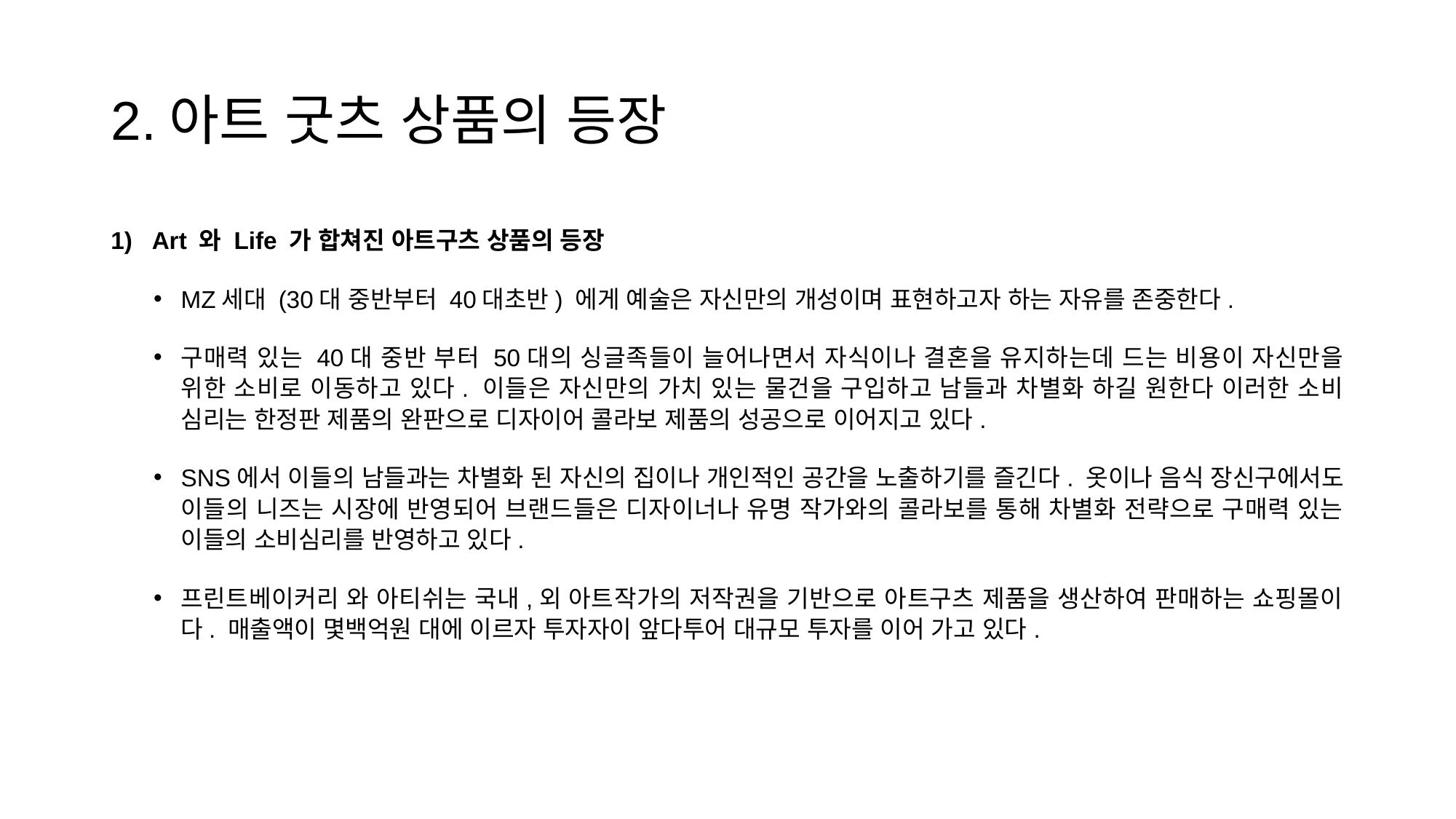

# 2.아트 굿츠 상품의 등장
Art 와 Life 가 합쳐진 아트구츠 상품의 등장
MZ세대 (30대 중반부터 40대초반) 에게 예술은 자신만의 개성이며 표현하고자 하는 자유를 존중한다.
구매력 있는 40대 중반 부터 50대의 싱글족들이 늘어나면서 자식이나 결혼을 유지하는데 드는 비용이 자신만을 위한 소비로 이동하고 있다. 이들은 자신만의 가치 있는 물건을 구입하고 남들과 차별화 하길 원한다 이러한 소비 심리는 한정판 제품의 완판으로 디자이어 콜라보 제품의 성공으로 이어지고 있다.
SNS에서 이들의 남들과는 차별화 된 자신의 집이나 개인적인 공간을 노출하기를 즐긴다. 옷이나 음식 장신구에서도 이들의 니즈는 시장에 반영되어 브랜드들은 디자이너나 유명 작가와의 콜라보를 통해 차별화 전략으로 구매력 있는 이들의 소비심리를 반영하고 있다.
프린트베이커리 와 아티쉬는 국내,외 아트작가의 저작권을 기반으로 아트구츠 제품을 생산하여 판매하는 쇼핑몰이다. 매출액이 몇백억원 대에 이르자 투자자이 앞다투어 대규모 투자를 이어 가고 있다.